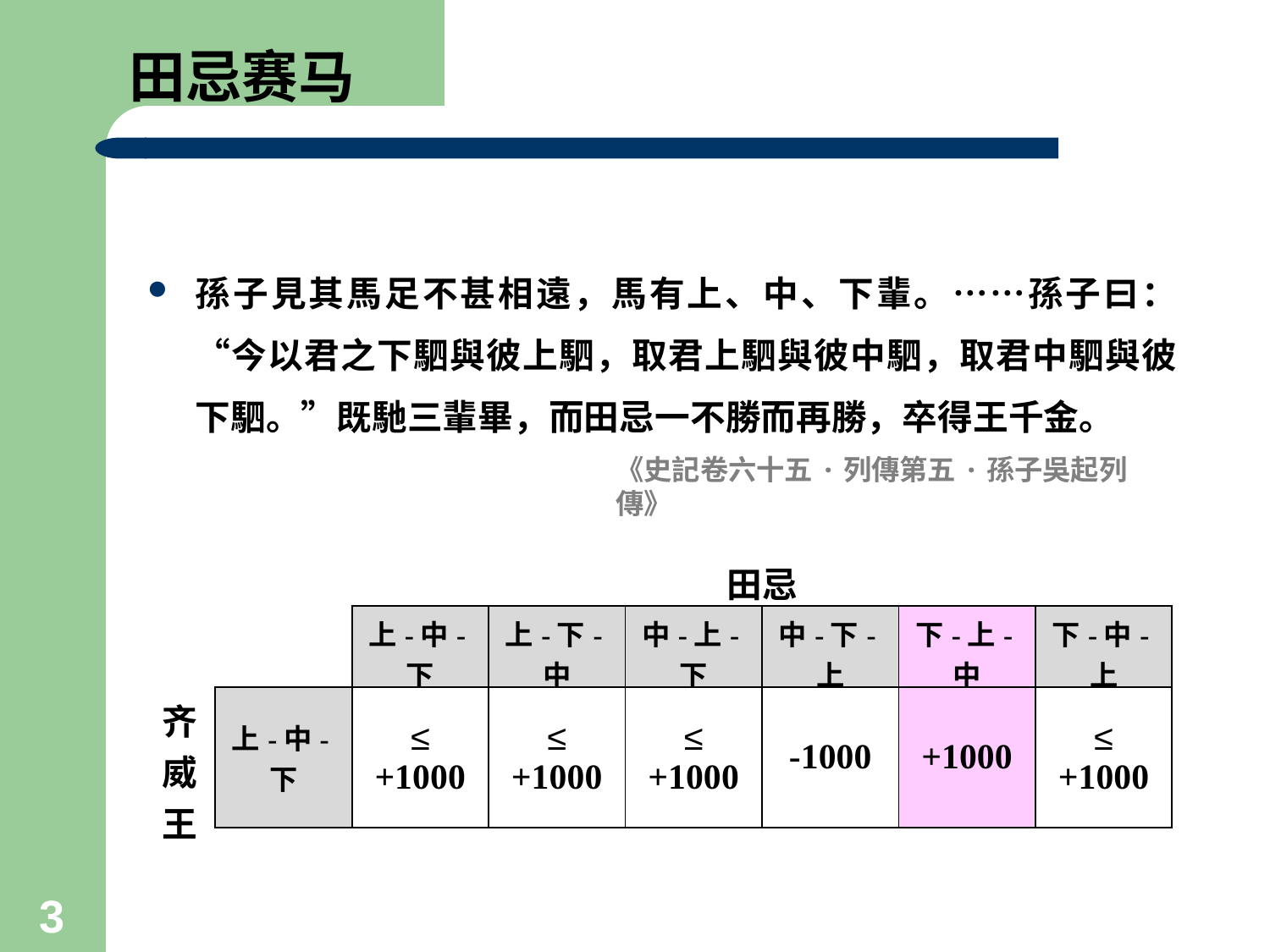

# 田忌赛马
孫子見其馬足不甚相遠，馬有上、中、下輩。……孫子曰：“今以君之下駟與彼上駟，取君上駟與彼中駟，取君中駟與彼下駟。”既馳三輩畢，而田忌一不勝而再勝，卒得王千金。
《史記卷六十五·列傳第五·孫子吳起列傳》
|  |  | 田忌 |  |  |  |  |  |
| --- | --- | --- | --- | --- | --- | --- | --- |
|  |  | 上-中-下 | 上-下-中 | 中-上-下 | 中-下-上 | 下-上-中 | 下-中-上 |
| 齐威王 | 上-中-下 | ≤ +1000 | ≤ +1000 | ≤ +1000 | -1000 | +1000 | ≤ +1000 |
3